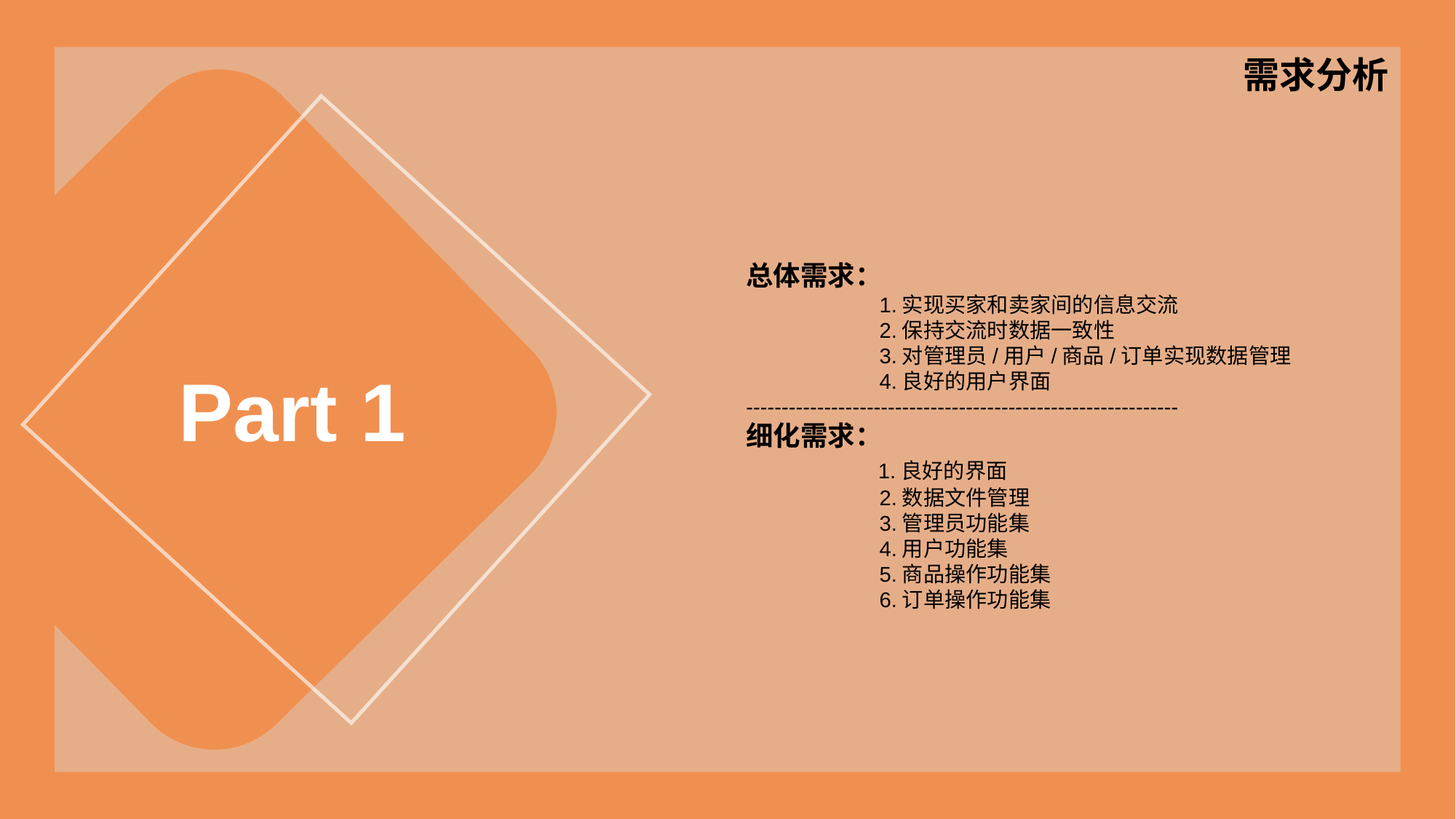

Part 1
需求分析
总体需求：
	    1.实现买家和卖家间的信息交流
	    2.保持交流时数据一致性
	    3.对管理员/用户/商品/订单实现数据管理
	    4.良好的用户界面
-------------------------------------------------------------
细化需求：
	   1.良好的界面
	    2.数据文件管理
	    3.管理员功能集
	    4.用户功能集
	    5.商品操作功能集
	    6.订单操作功能集